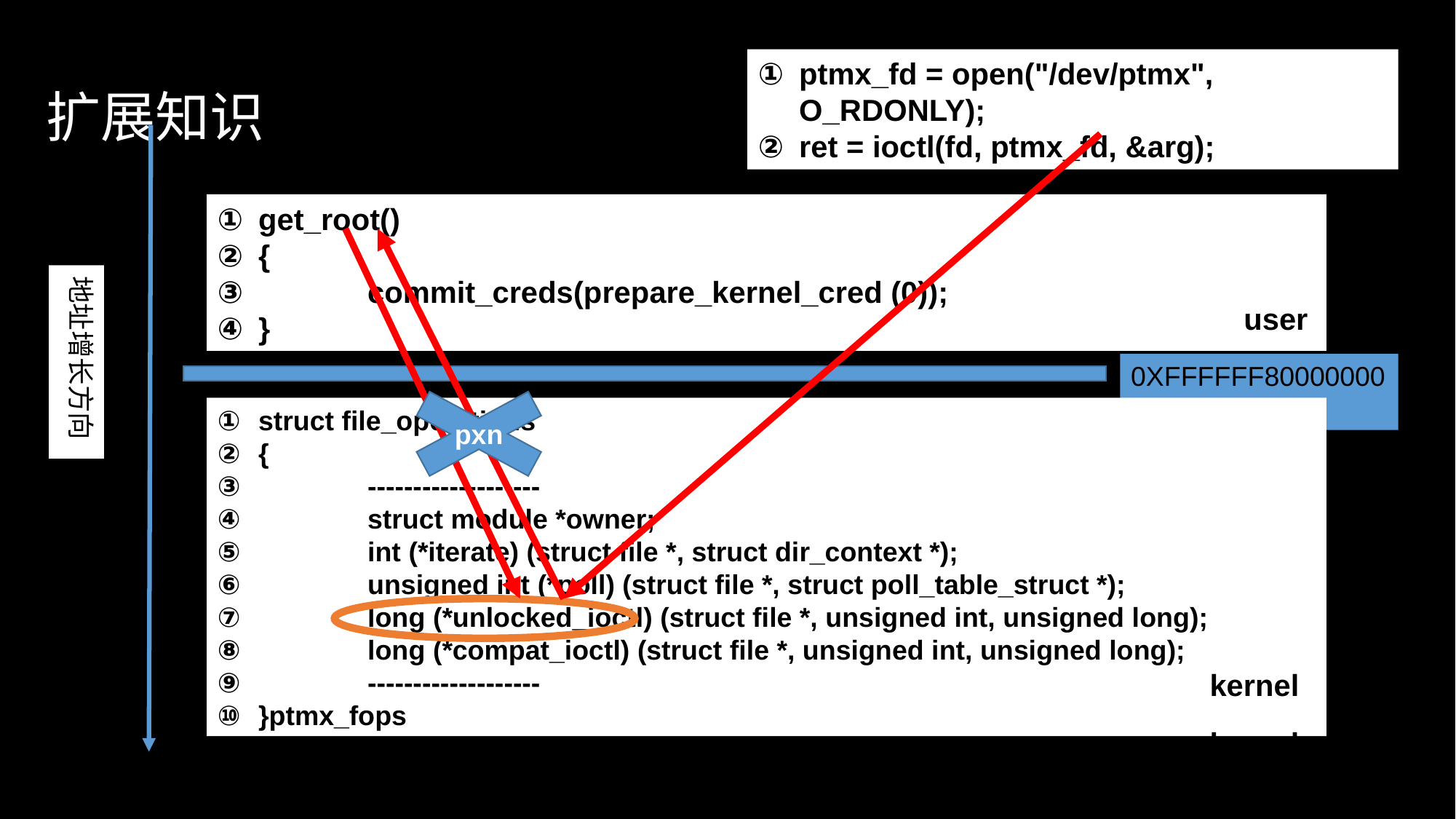

ptmx_fd = open("/dev/ptmx", O_RDONLY);
ret = ioctl(fd, ptmx_fd, &arg);
扩展知识
get_root()
{
	commit_creds(prepare_kernel_cred (0));
}
地址增长方向
user

0XFFFFFF8000000000
pxn
struct file_operations
{
	-------------------
	struct module *owner;
	int (*iterate) (struct file *, struct dir_context *);
	unsigned int (*poll) (struct file *, struct poll_table_struct *);
	long (*unlocked_ioctl) (struct file *, unsigned int, unsigned long);
	long (*compat_ioctl) (struct file *, unsigned int, unsigned long);
	-------------------
}ptmx_fops

kernel
kernel